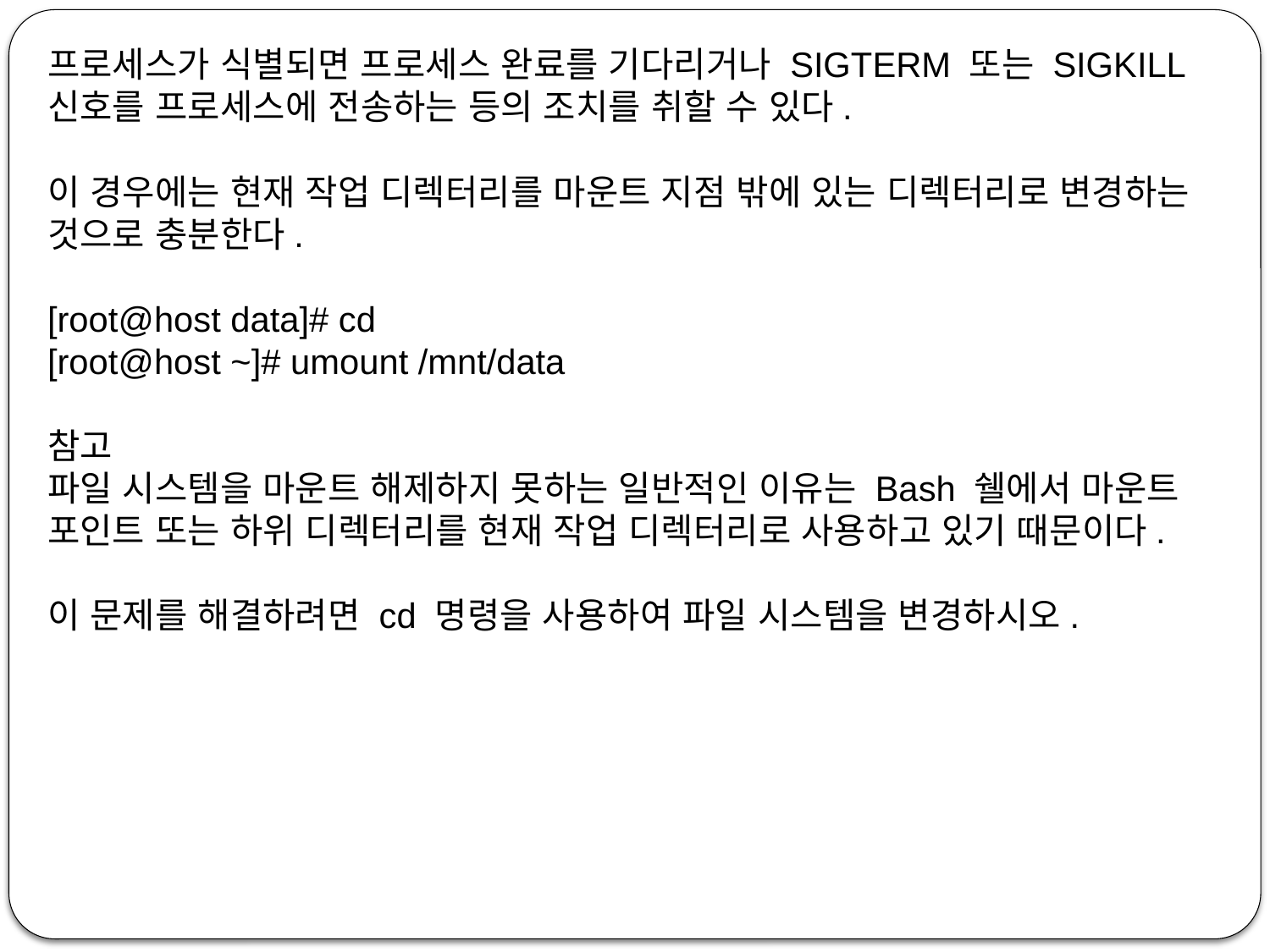

프로세스가 식별되면 프로세스 완료를 기다리거나 SIGTERM 또는 SIGKILL 신호를 프로세스에 전송하는 등의 조치를 취할 수 있다.

이 경우에는 현재 작업 디렉터리를 마운트 지점 밖에 있는 디렉터리로 변경하는 것으로 충분한다.

[root@host data]# cd
[root@host ~]# umount /mnt/data

참고
파일 시스템을 마운트 해제하지 못하는 일반적인 이유는 Bash 쉘에서 마운트 포인트 또는 하위 디렉터리를 현재 작업 디렉터리로 사용하고 있기 때문이다.

이 문제를 해결하려면 cd 명령을 사용하여 파일 시스템을 변경하시오.